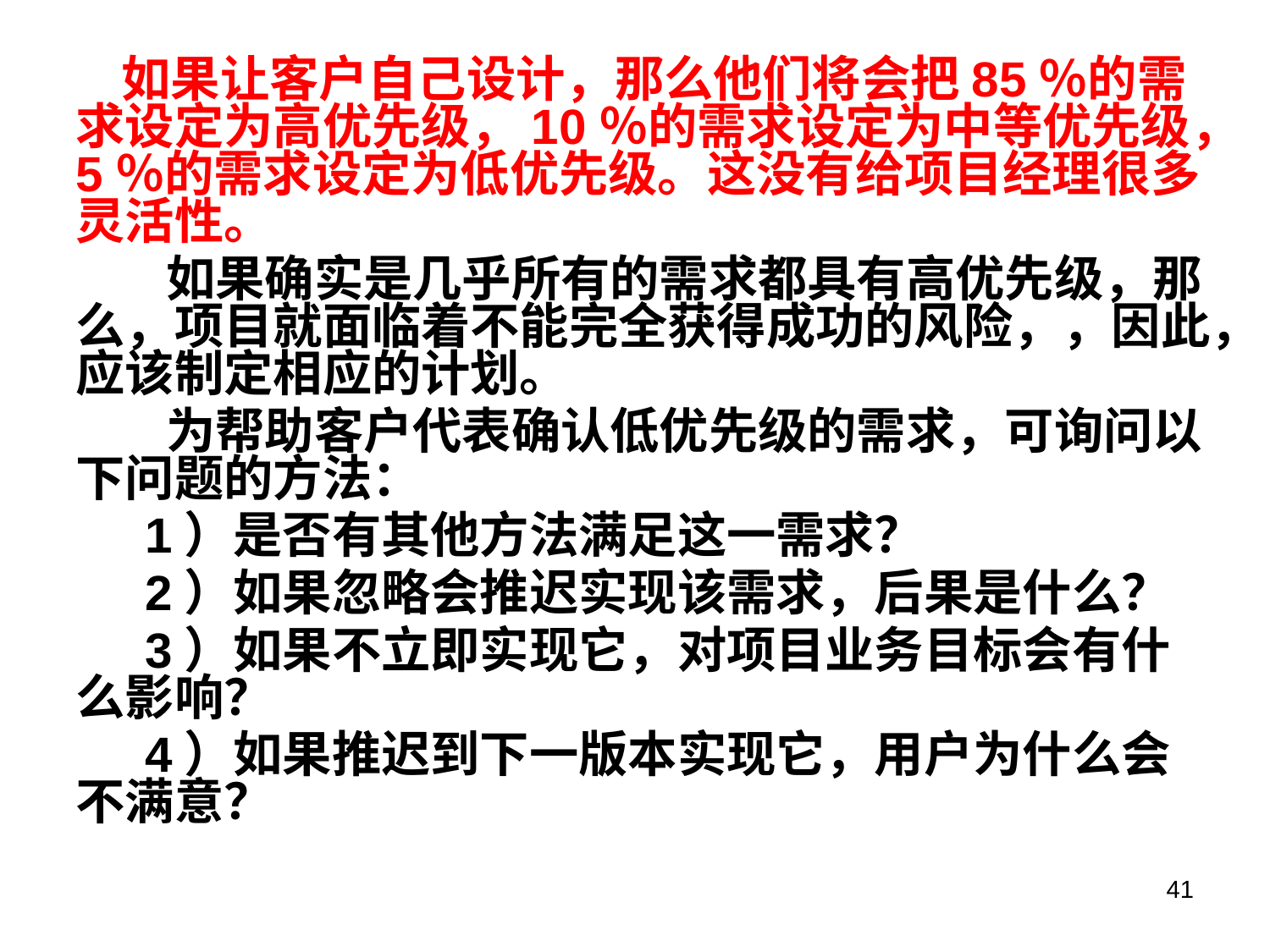

如果让客户自己设计，那么他们将会把85％的需求设定为高优先级，10％的需求设定为中等优先级，5％的需求设定为低优先级。这没有给项目经理很多灵活性。
       如果确实是几乎所有的需求都具有高优先级，那么，项目就面临着不能完全获得成功的风险，，因此，应该制定相应的计划。
       为帮助客户代表确认低优先级的需求，可询问以下问题的方法：
     1）是否有其他方法满足这一需求？
     2）如果忽略会推迟实现该需求，后果是什么？
     3）如果不立即实现它，对项目业务目标会有什么影响？
     4）如果推迟到下一版本实现它，用户为什么会不满意？
41